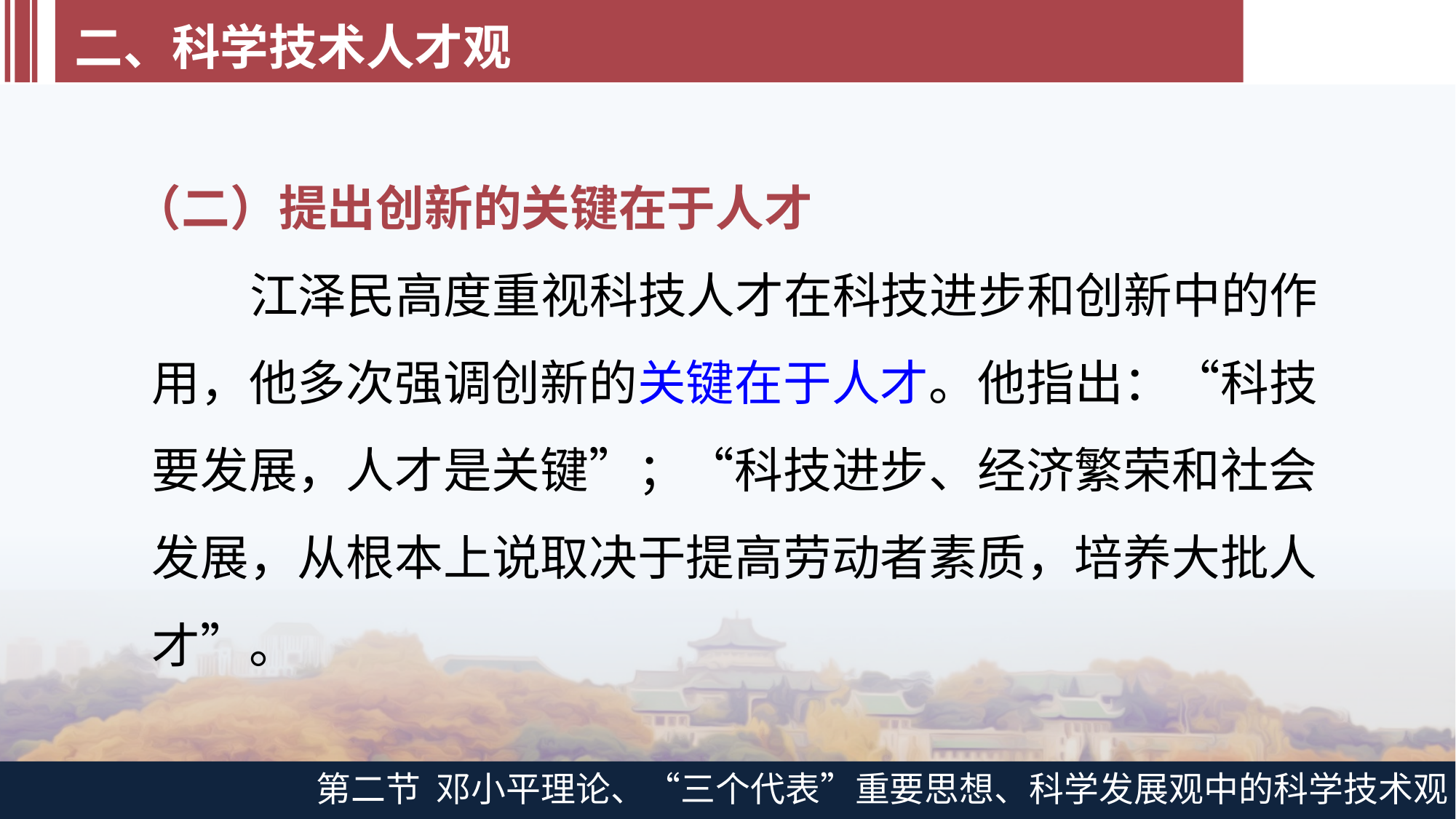

二、科学技术人才观
（二）提出创新的关键在于人才
江泽民高度重视科技人才在科技进步和创新中的作用，他多次强调创新的关键在于人才。他指出：“科技要发展，人才是关键”；“科技进步、经济繁荣和社会发展，从根本上说取决于提高劳动者素质，培养大批人才”。
第二节  邓小平理论、“三个代表”重要思想、科学发展观中的科学技术观